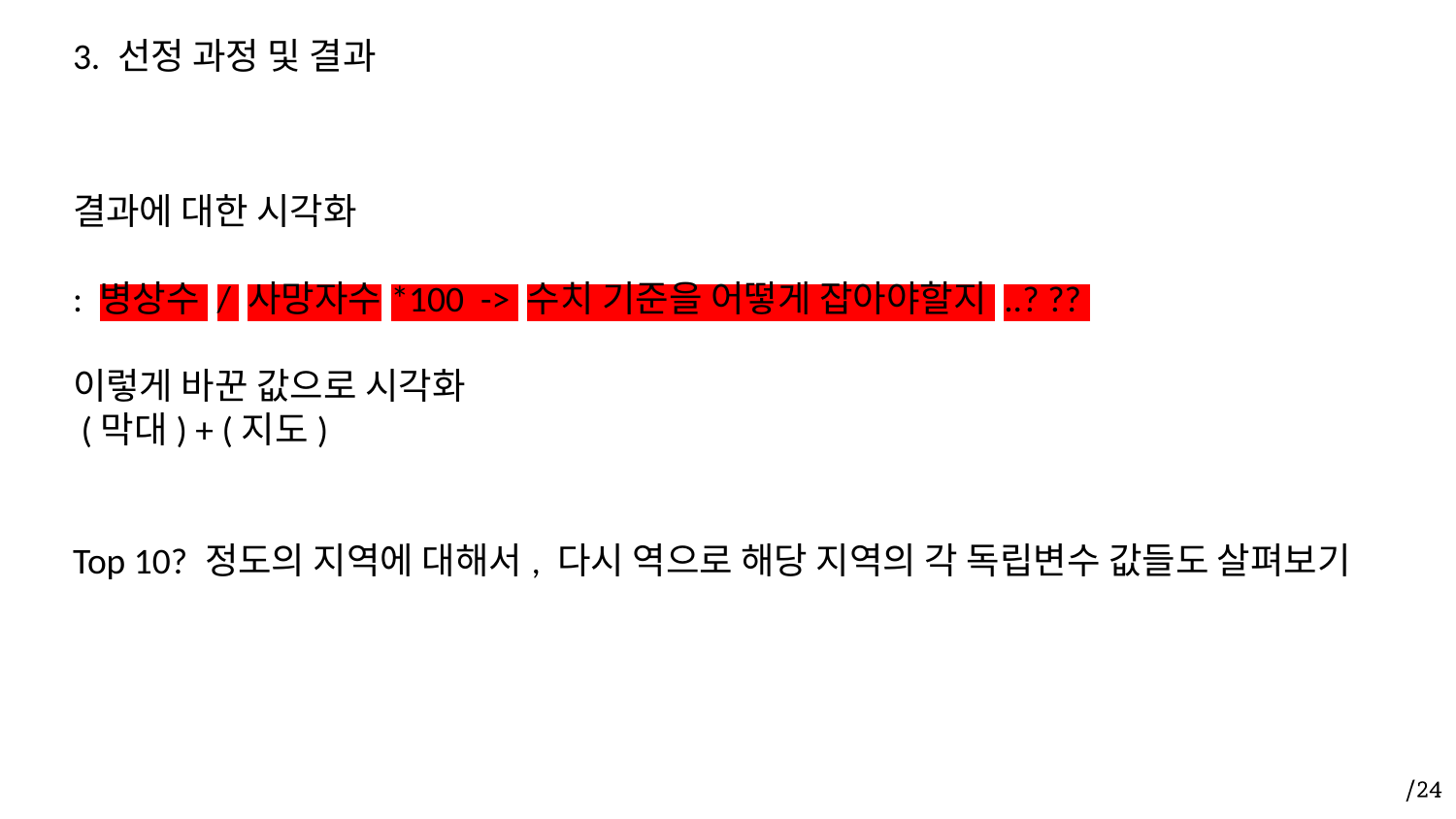

# 3. 선정 과정 및 결과

결과에 대한 시각화

: 병상수 / 사망자수*100  -> 수치 기준을 어떻게 잡아야할지 ..? ??

이렇게 바꾼 값으로 시각화
 (막대) + (지도)

Top 10? 정도의 지역에 대해서, 다시 역으로 해당 지역의 각 독립변수 값들도 살펴보기